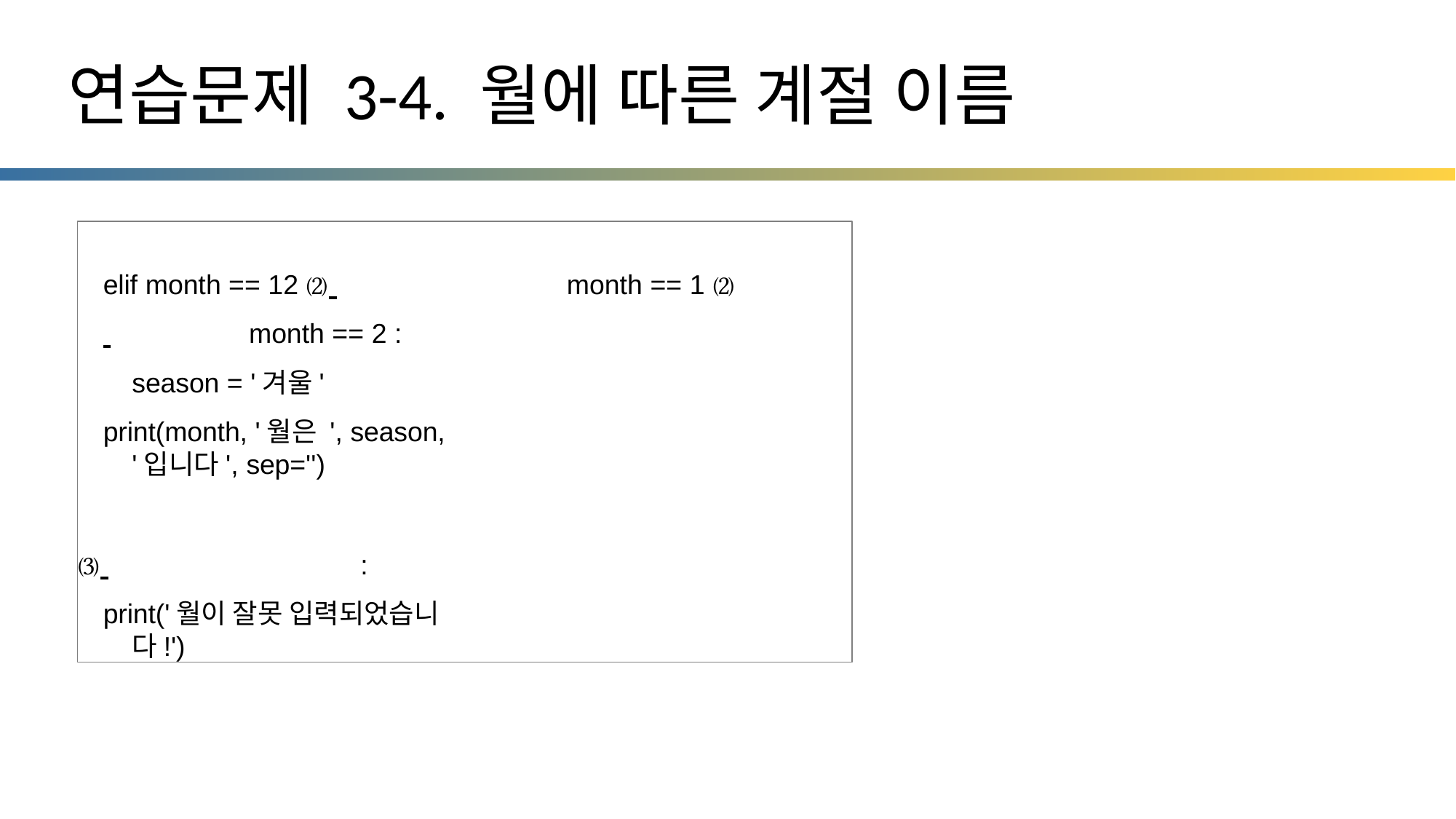

# 연습문제 3-4. 월에 따른 계절 이름

elif month == 12 ⑵ 	month == 1 ⑵
 		 month == 2 :  season = '겨울'
print(month, '월은 ', season, '입니다', sep='')

⑶ 		:
print('월이 잘못 입력되었습니다!')